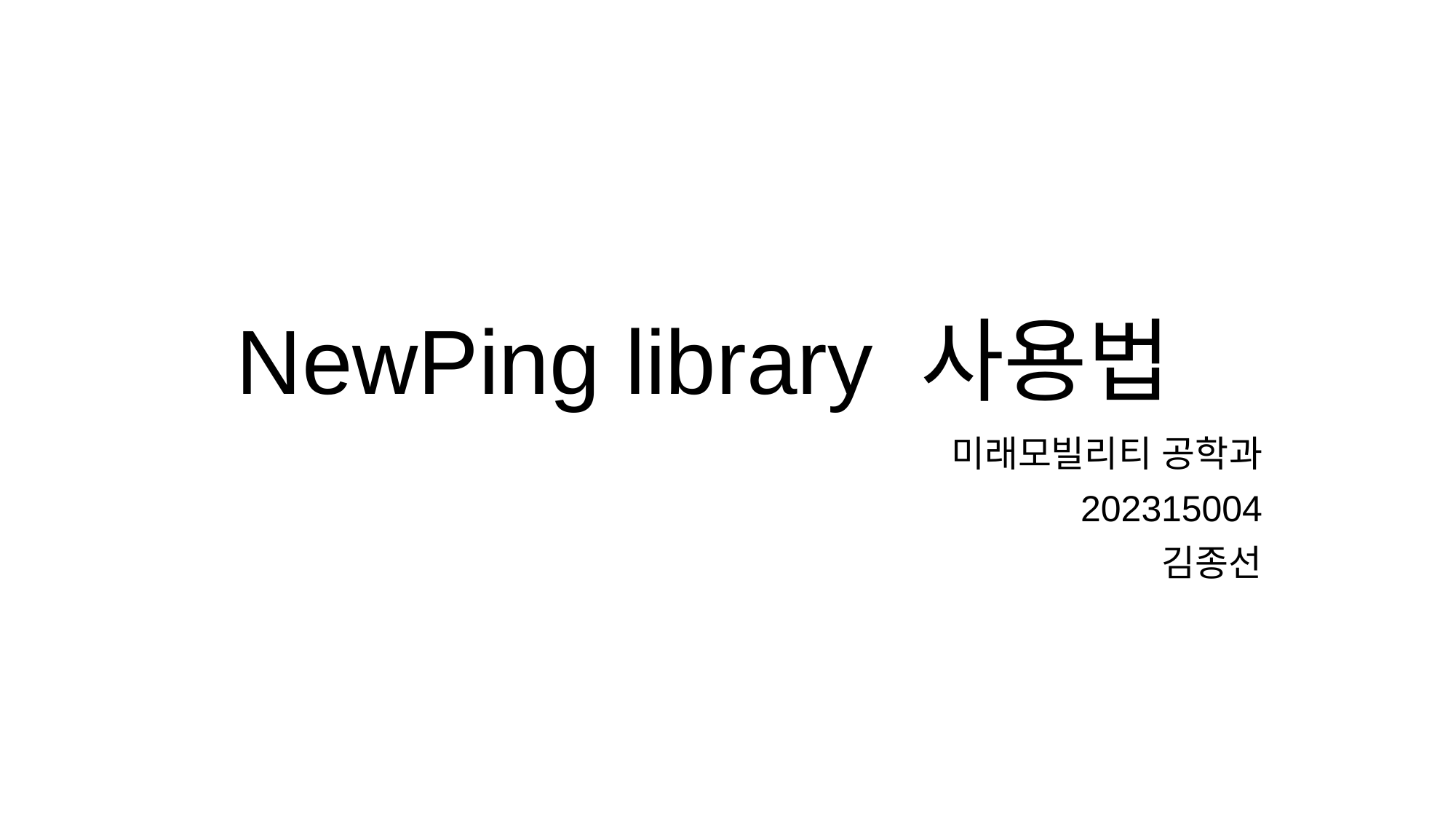

# NewPing library 사용법
미래모빌리티 공학과
202315004
김종선